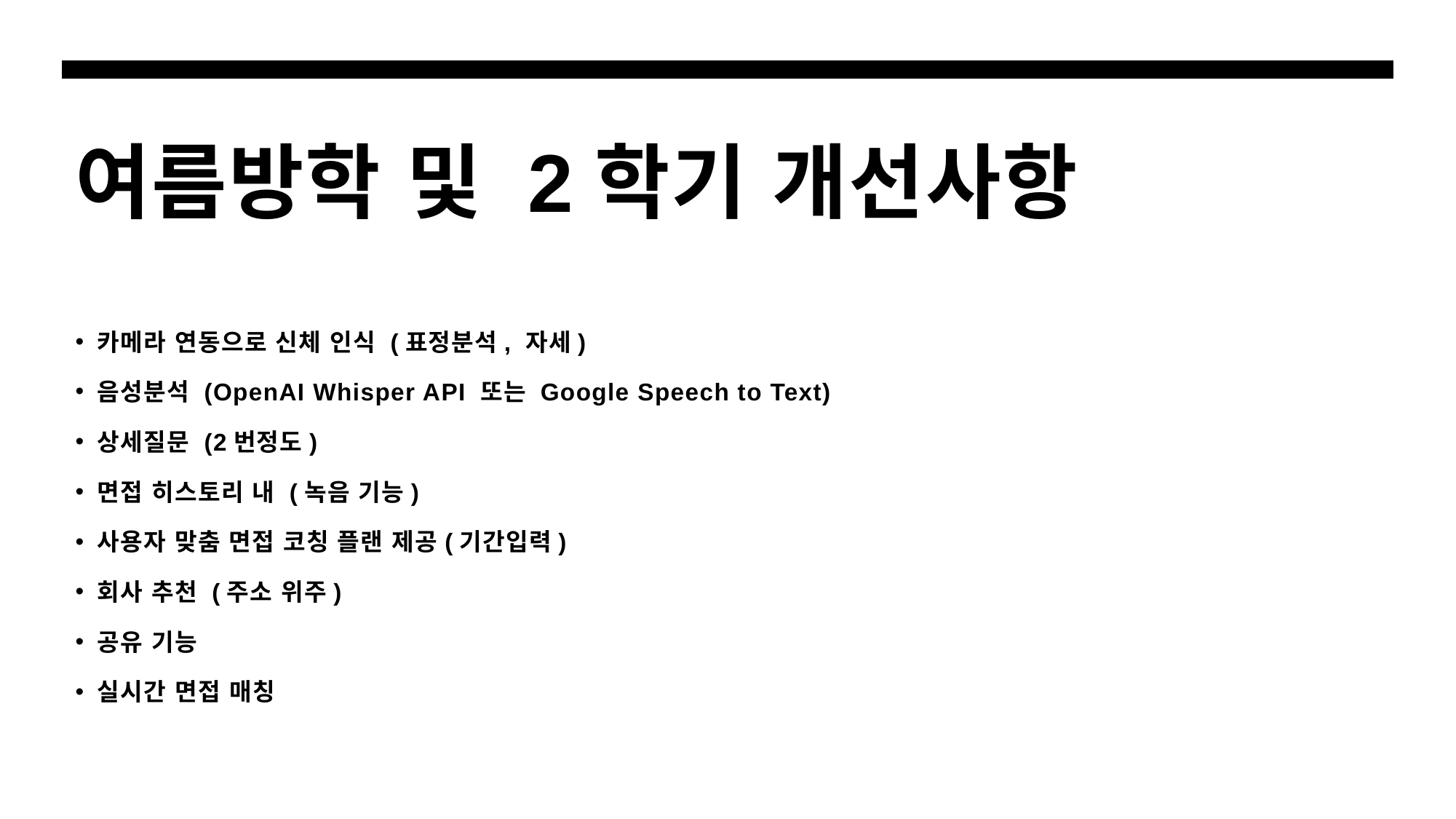

# 여름방학 및 2학기 개선사항
 카메라 연동으로 신체 인식 (표정분석, 자세)
 음성분석 (OpenAI Whisper API 또는 Google Speech to Text)
 상세질문 (2번정도)
 면접 히스토리 내 (녹음 기능)
 사용자 맞춤 면접 코칭 플랜 제공(기간입력)
 회사 추천 (주소 위주)
 공유 기능
 실시간 면접 매칭